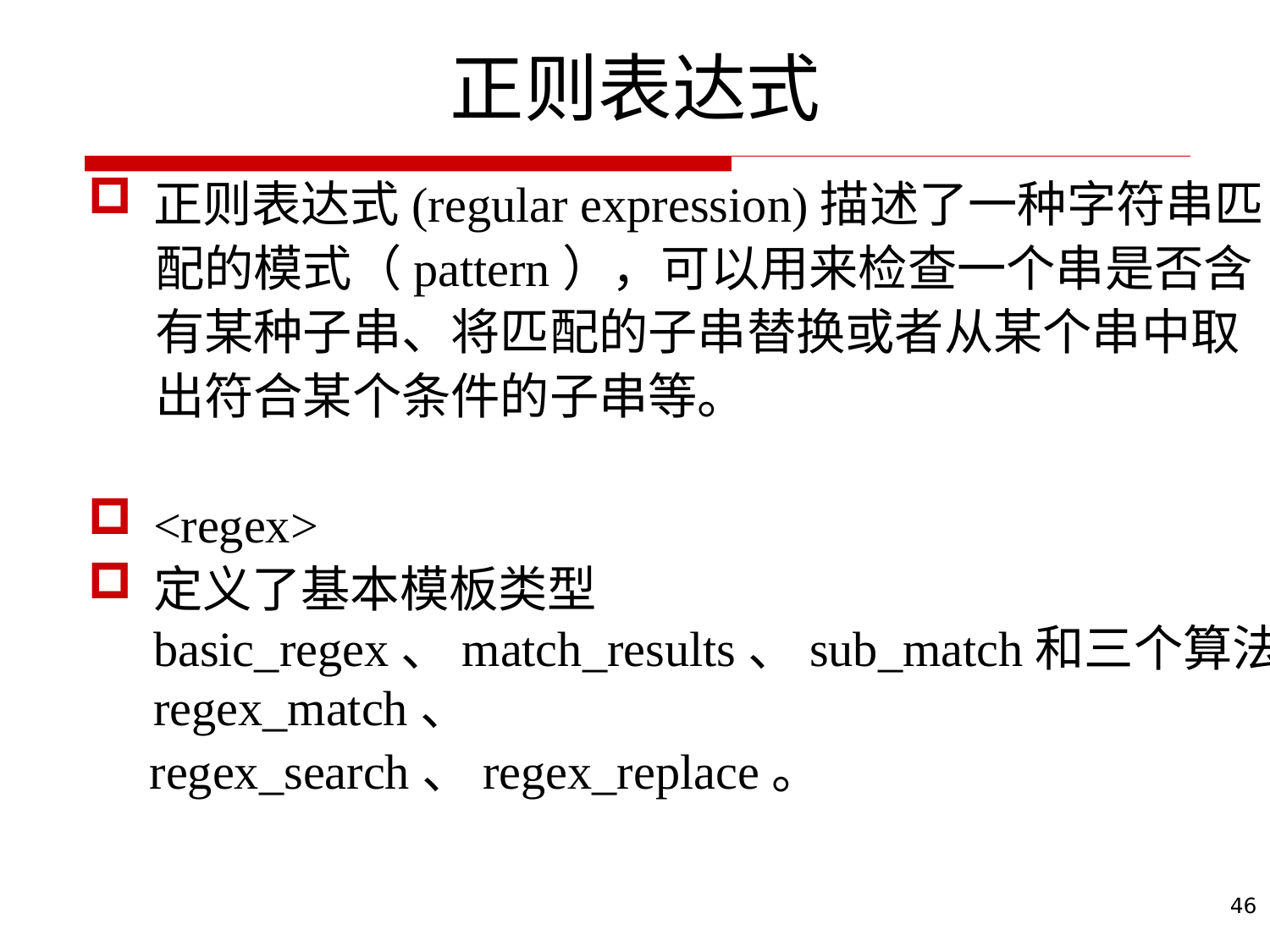

# 正则表达式
正则表达式(regular expression)描述了一种字符串匹
     配的模式（pattern），可以用来检查一个串是否含
     有某种子串、将匹配的子串替换或者从某个串中取
     出符合某个条件的子串等。

<regex>
定义了基本模板类型basic_regex、match_results、sub_match和三个算法regex_match、
     regex_search、regex_replace。

46